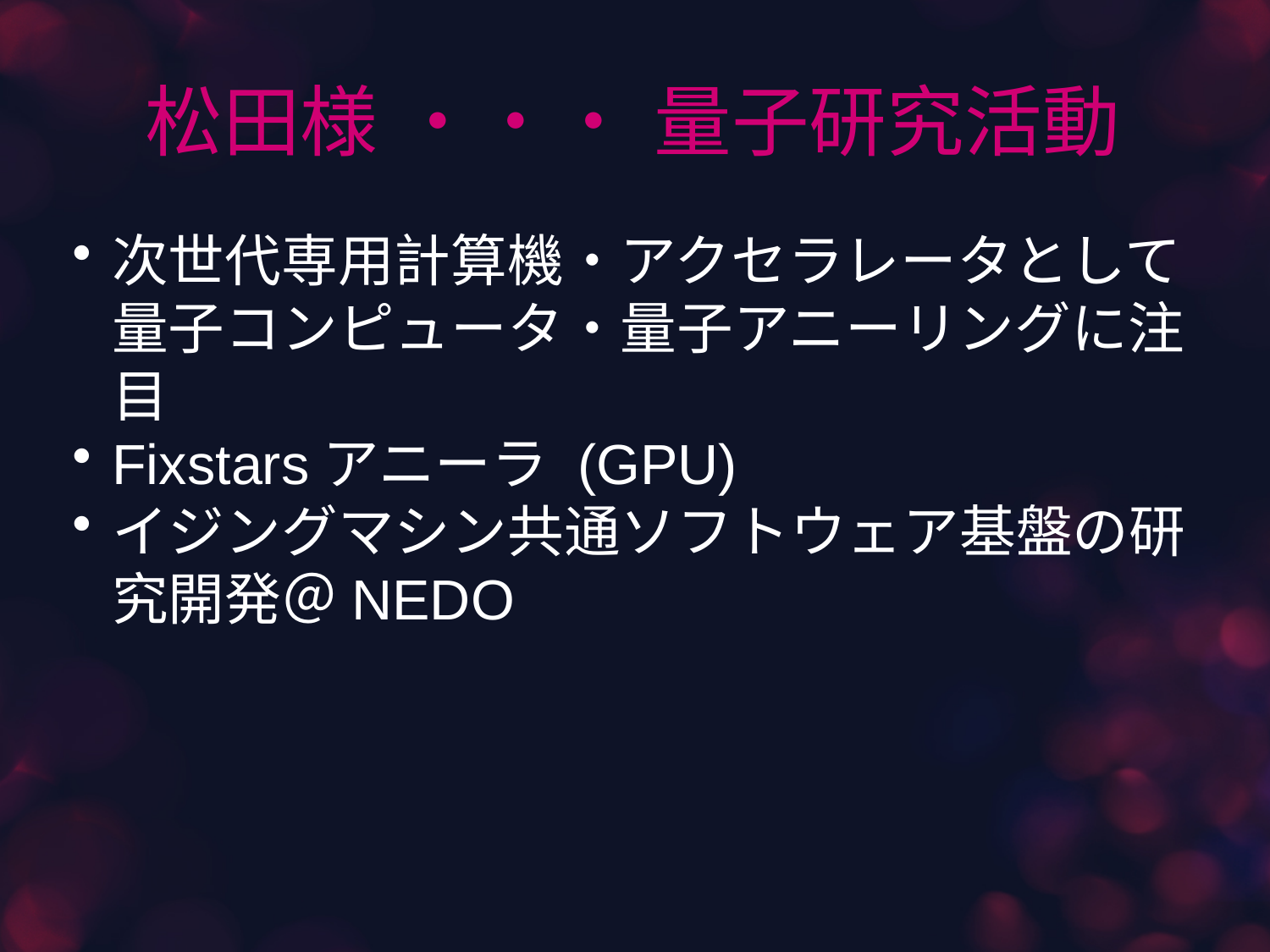

# 松田様 ・・・ 量子研究活動
次世代専用計算機・アクセラレータとして量子コンピュータ・量子アニーリングに注目
Fixstarsアニーラ (GPU)
イジングマシン共通ソフトウェア基盤の研究開発＠NEDO